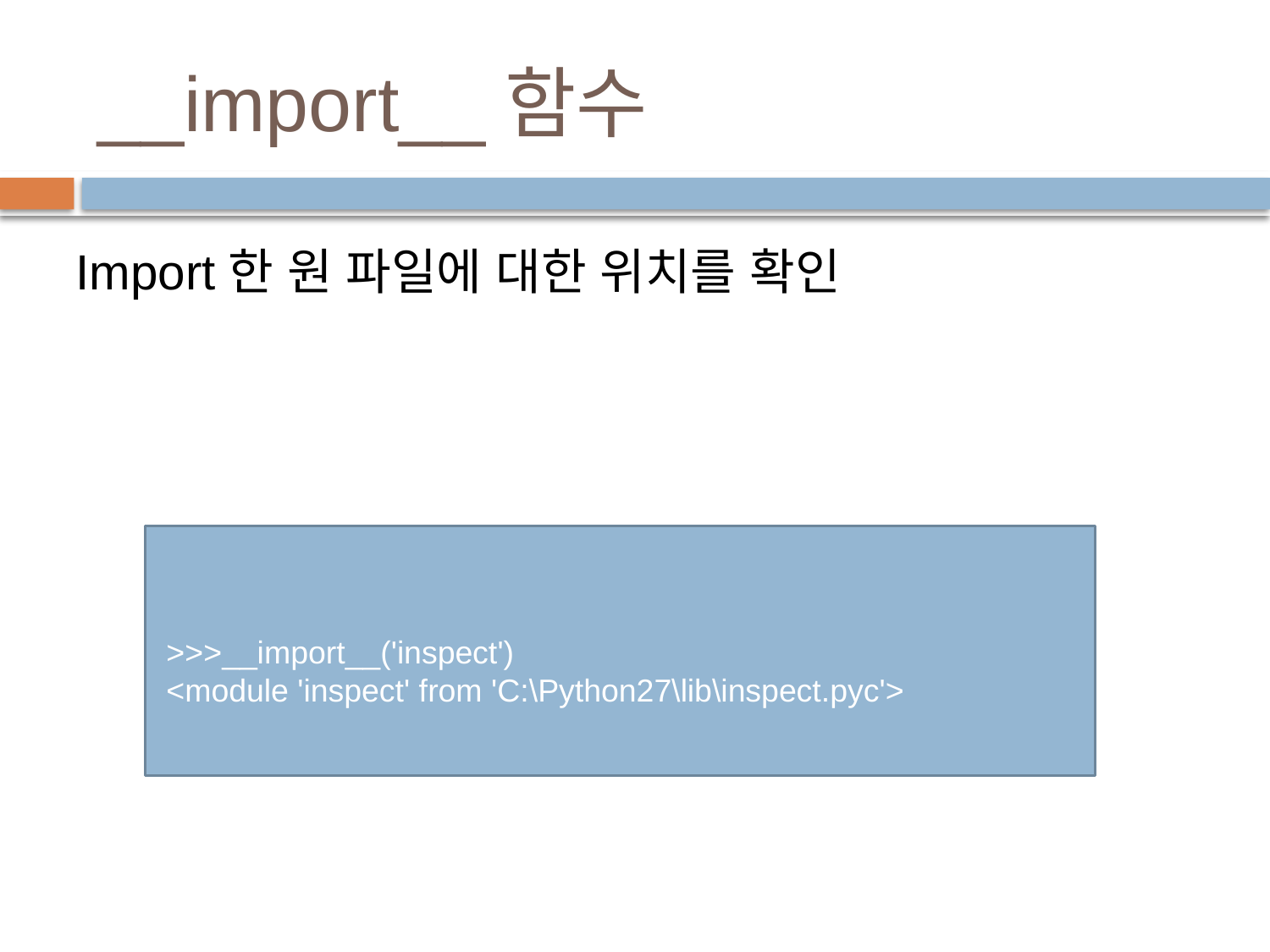

# __import__함수
Import한 원 파일에 대한 위치를 확인

 >>>__import__('inspect')
 <module 'inspect' from 'C:\Python27\lib\inspect.pyc'>